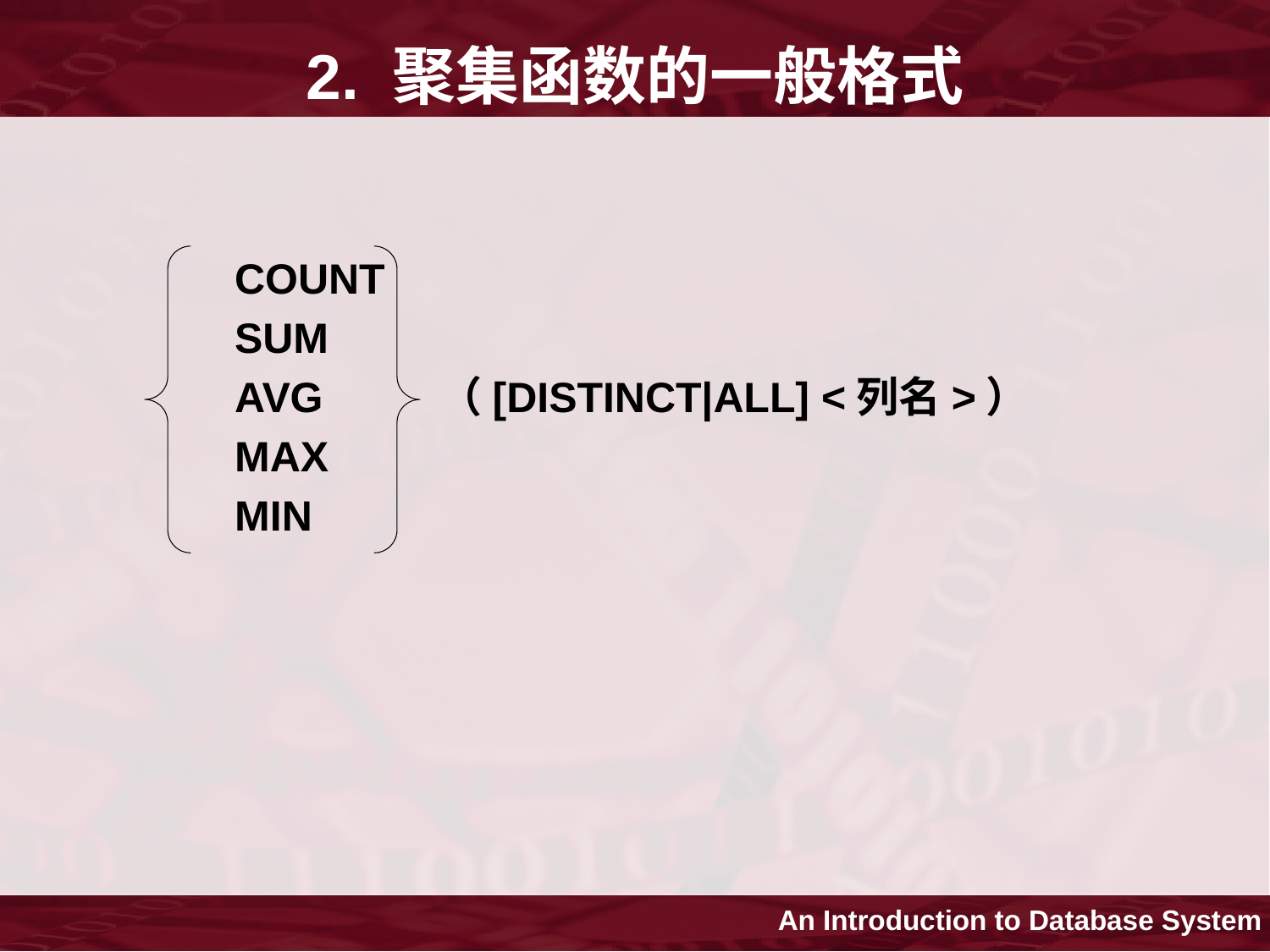

# 2. 聚集函数的一般格式

        COUNT
        SUM
        AVG         （[DISTINCT|ALL] <列名>）
        MAX
        MIN